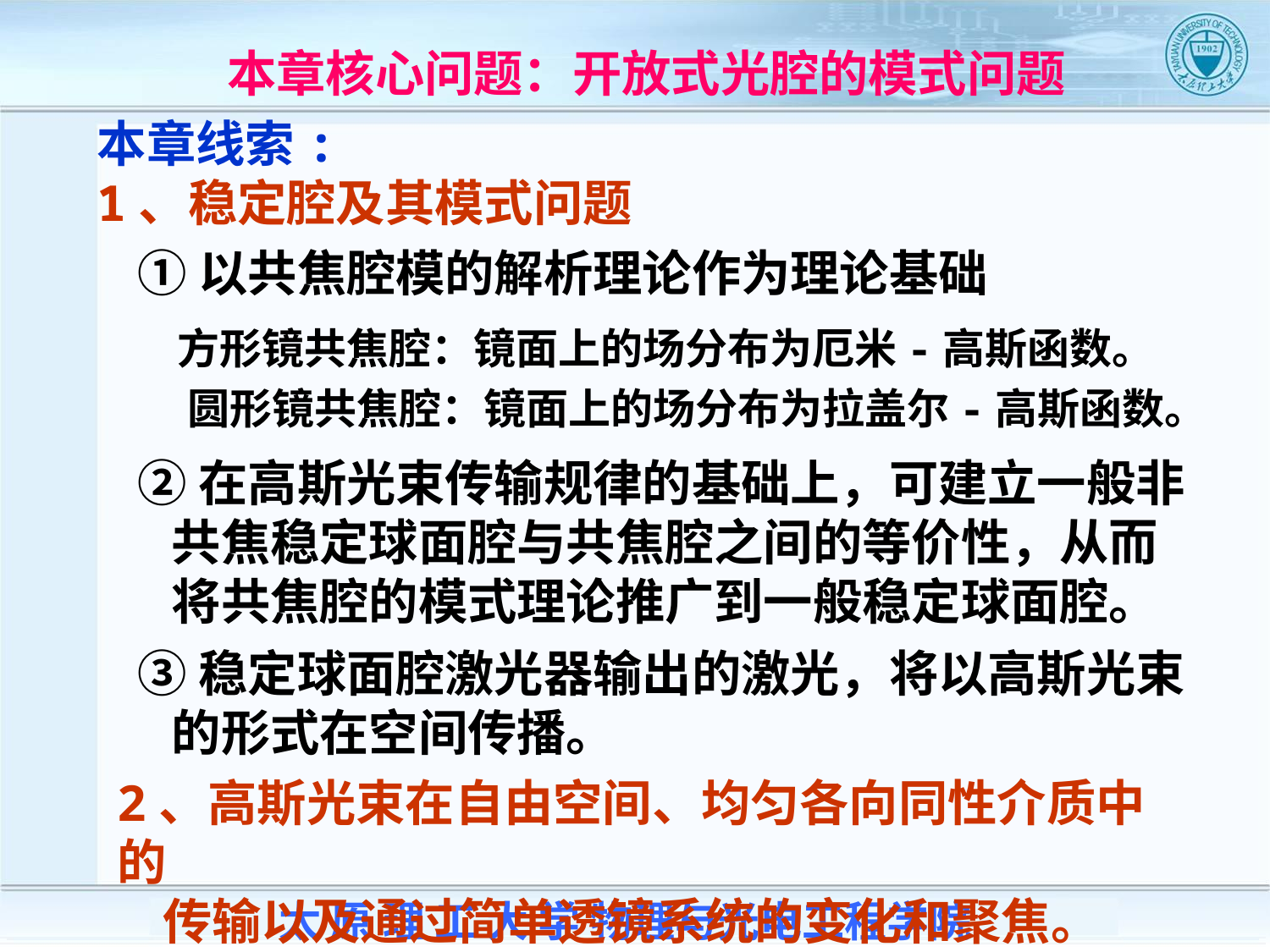

本章核心问题：开放式光腔的模式问题
本章线索:
1、稳定腔及其模式问题
①以共焦腔模的解析理论作为理论基础
方形镜共焦腔：镜面上的场分布为厄米-高斯函数。
圆形镜共焦腔：镜面上的场分布为拉盖尔-高斯函数。
②在高斯光束传输规律的基础上，可建立一般非
  共焦稳定球面腔与共焦腔之间的等价性，从而
  将共焦腔的模式理论推广到一般稳定球面腔。
③稳定球面腔激光器输出的激光，将以高斯光束
  的形式在空间传播。
2、高斯光束在自由空间、均匀各向同性介质中的
   传输以及通过简单透镜系统的变化和聚焦。